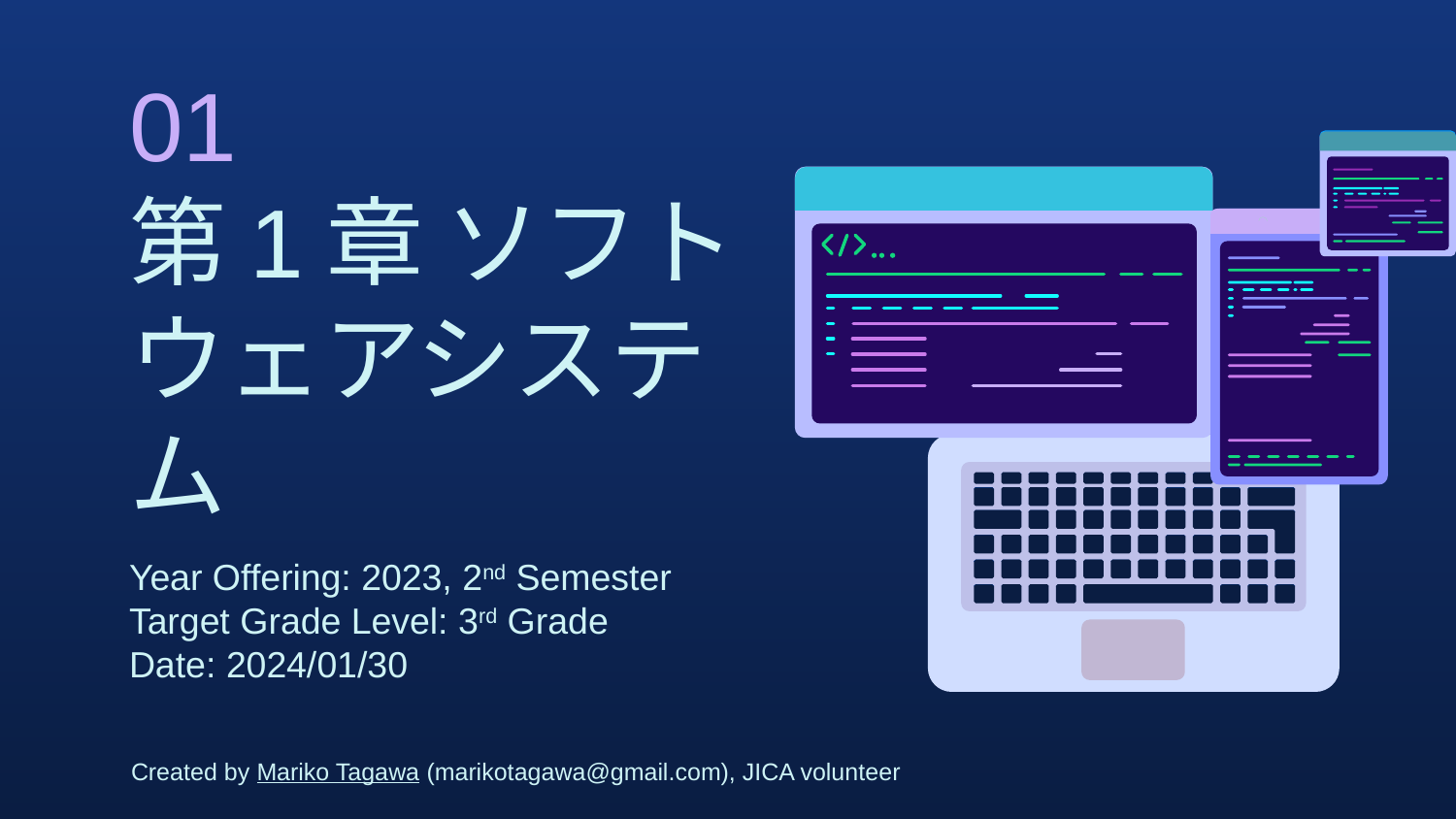

# 01 第1章 ソフトウェアシステム

Year Offering: 2023, 2nd Semester
Target Grade Level: 3rd Grade
Date: 2024/01/30

Created by Mariko Tagawa (marikotagawa@gmail.com), JICA volunteer